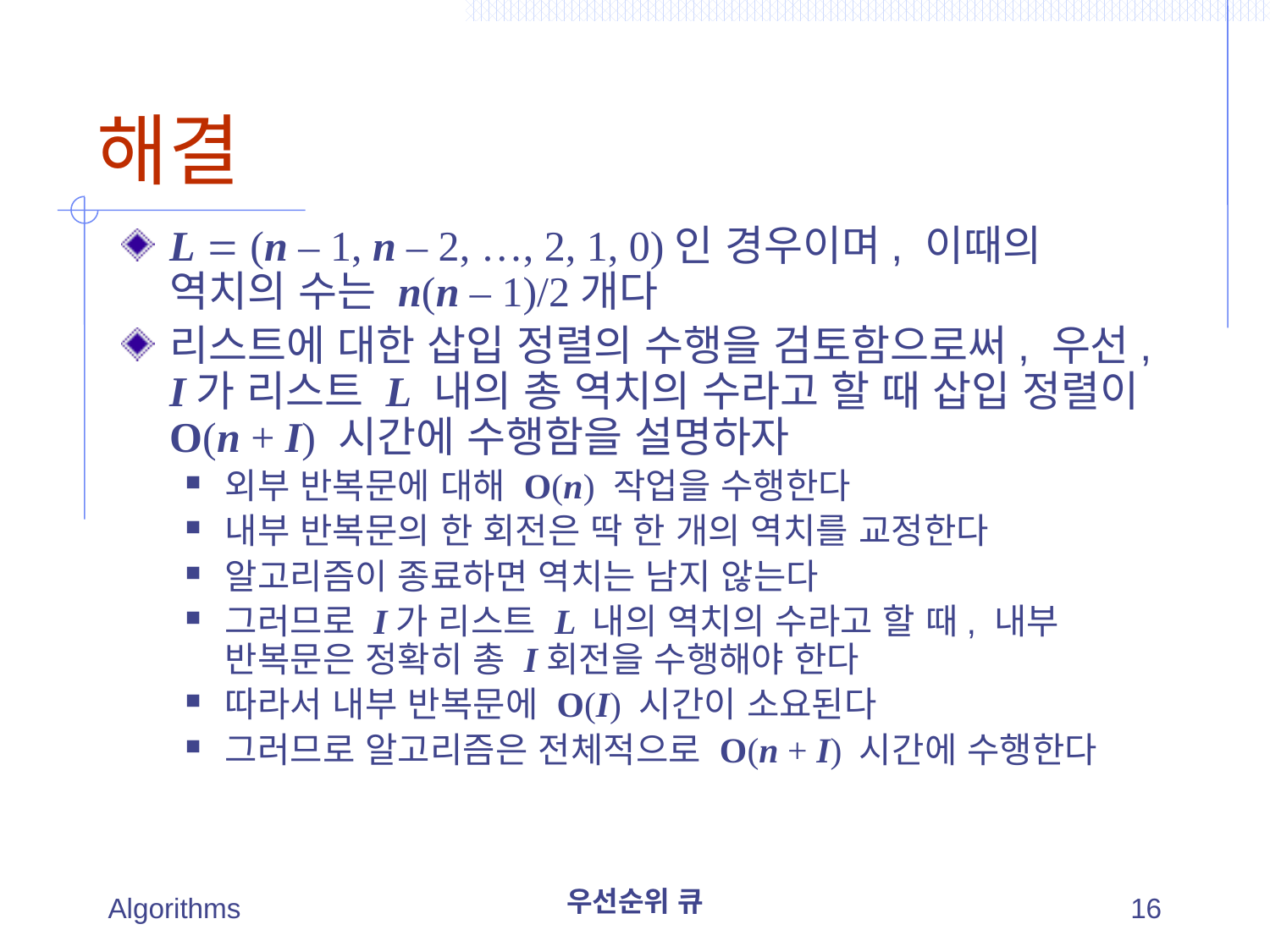

# 해결
L = (n – 1, n – 2, …, 2, 1, 0)인 경우이며, 이때의 역치의 수는 n(n – 1)/2개다
리스트에 대한 삽입 정렬의 수행을 검토함으로써, 우선, I가 리스트 L 내의 총 역치의 수라고 할 때 삽입 정렬이 O(n + I) 시간에 수행함을 설명하자
외부 반복문에 대해 O(n) 작업을 수행한다
내부 반복문의 한 회전은 딱 한 개의 역치를 교정한다
알고리즘이 종료하면 역치는 남지 않는다
그러므로 I가 리스트 L 내의 역치의 수라고 할 때, 내부 반복문은 정확히 총 I회전을 수행해야 한다
따라서 내부 반복문에 O(I) 시간이 소요된다
그러므로 알고리즘은 전체적으로 O(n + I) 시간에 수행한다
Algorithms
우선순위 큐
16